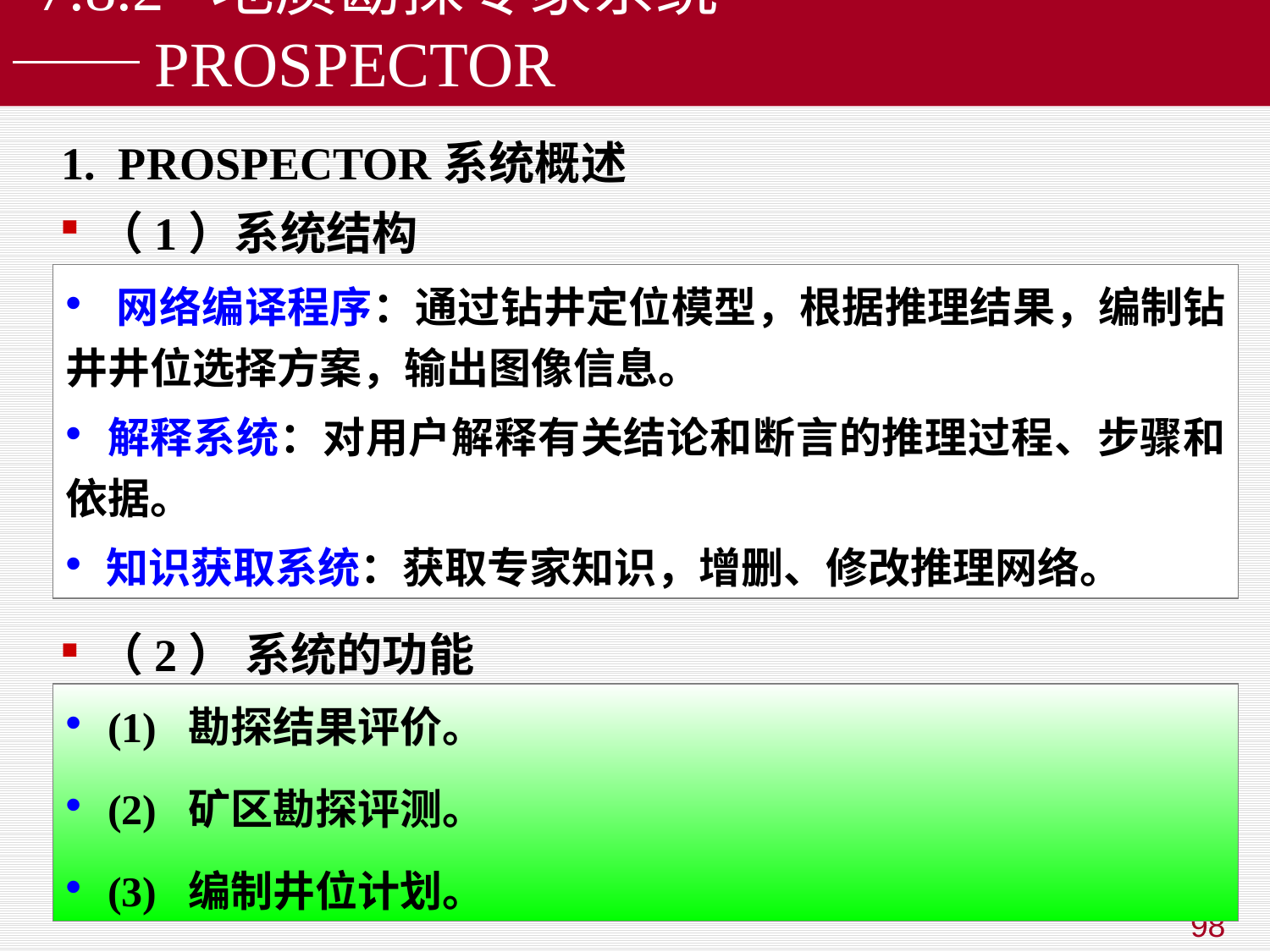

# 7.8.2  地质勘探专家系统──PROSPECTOR
1.  PROSPECTOR系统概述
（1）系统结构

（2） 系统的功能

  网络编译程序：通过钻井定位模型，根据推理结果，编制钻井井位选择方案，输出图像信息。
 解释系统：对用户解释有关结论和断言的推理过程、步骤和依据。
 知识获取系统：获取专家知识，增删、修改推理网络。
  (1)  勘探结果评价。
  (2)  矿区勘探评测。
  (3)  编制井位计划。
98